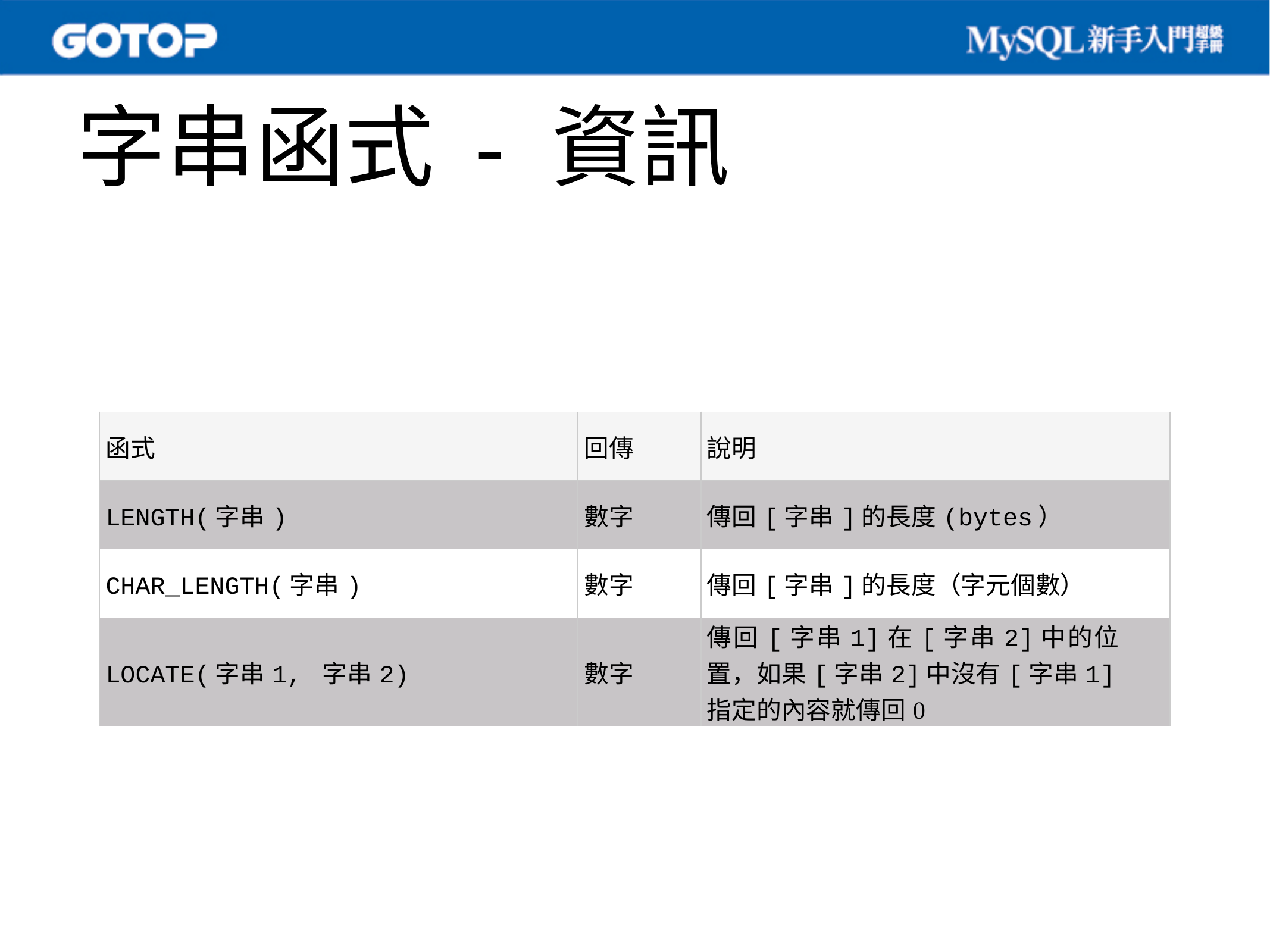

# 字串函式 - 資訊
| 函式 | 回傳 | 說明 |
| --- | --- | --- |
| LENGTH(字串) | 數字 | 傳回[字串]的長度(bytes） |
| CHAR\_LENGTH(字串) | 數字 | 傳回[字串]的長度（字元個數） |
| LOCATE(字串1, 字串2) | 數字 | 傳回[字串1]在[字串2]中的位置，如果[字串2]中沒有[字串1]指定的內容就傳回0 |